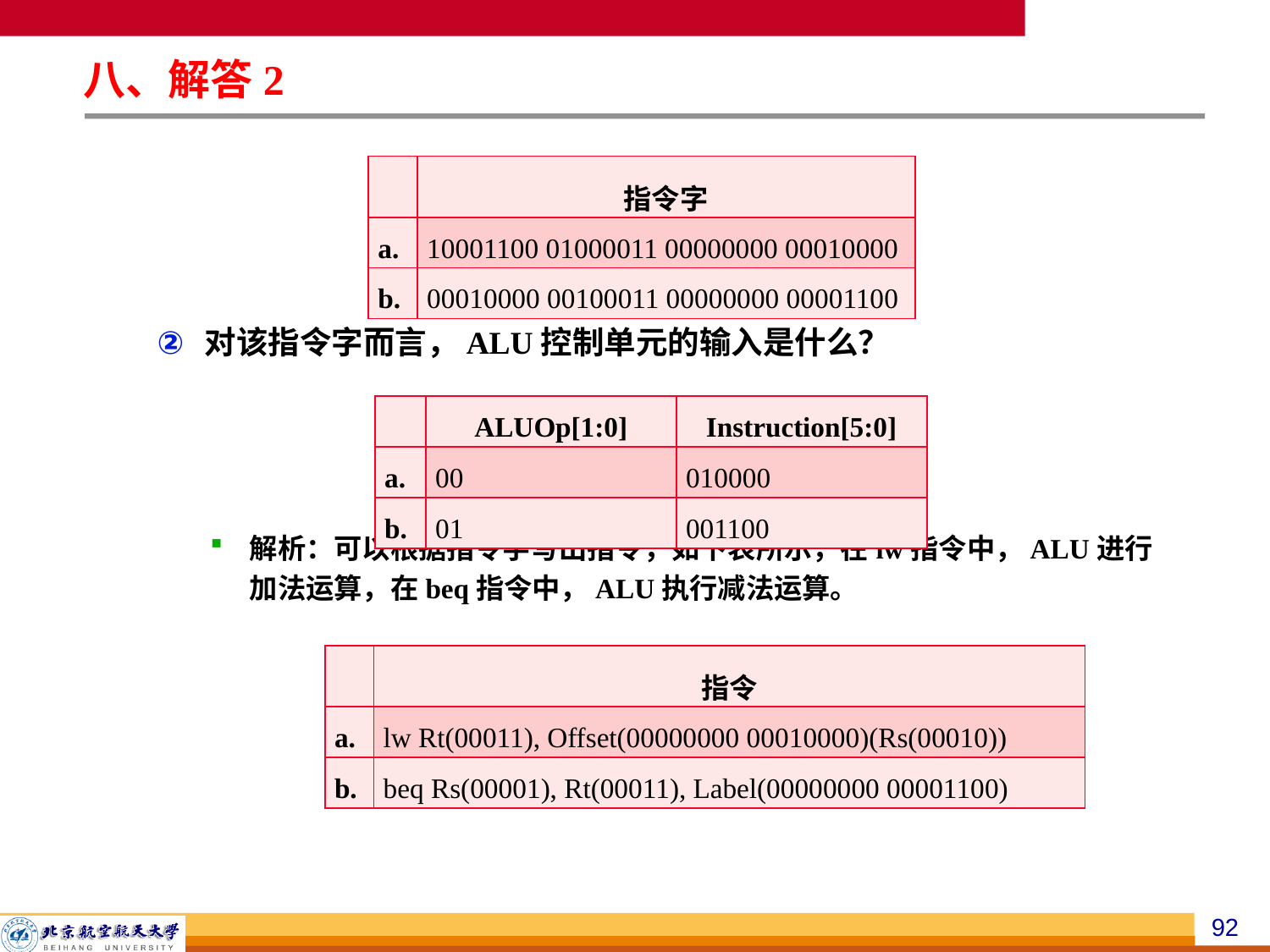

八、解答2

对该指令字而言，ALU控制单元的输入是什么？

解析：可以根据指令字写出指令，如下表所示，在lw指令中，ALU进行加法运算，在beq指令中，ALU执行减法运算。
|  | 指令字 |
| --- | --- |
| a. | 10001100 01000011 00000000 00010000 |
| b. | 00010000 00100011 00000000 00001100 |
|  | ALUOp[1:0] | Instruction[5:0] |
| --- | --- | --- |
| a. | 00 | 010000 |
| b. | 01 | 001100 |
|  | 指令 |
| --- | --- |
| a. | lw Rt(00011), Offset(00000000 00010000)(Rs(00010)) |
| b. | beq Rs(00001), Rt(00011), Label(00000000 00001100) |